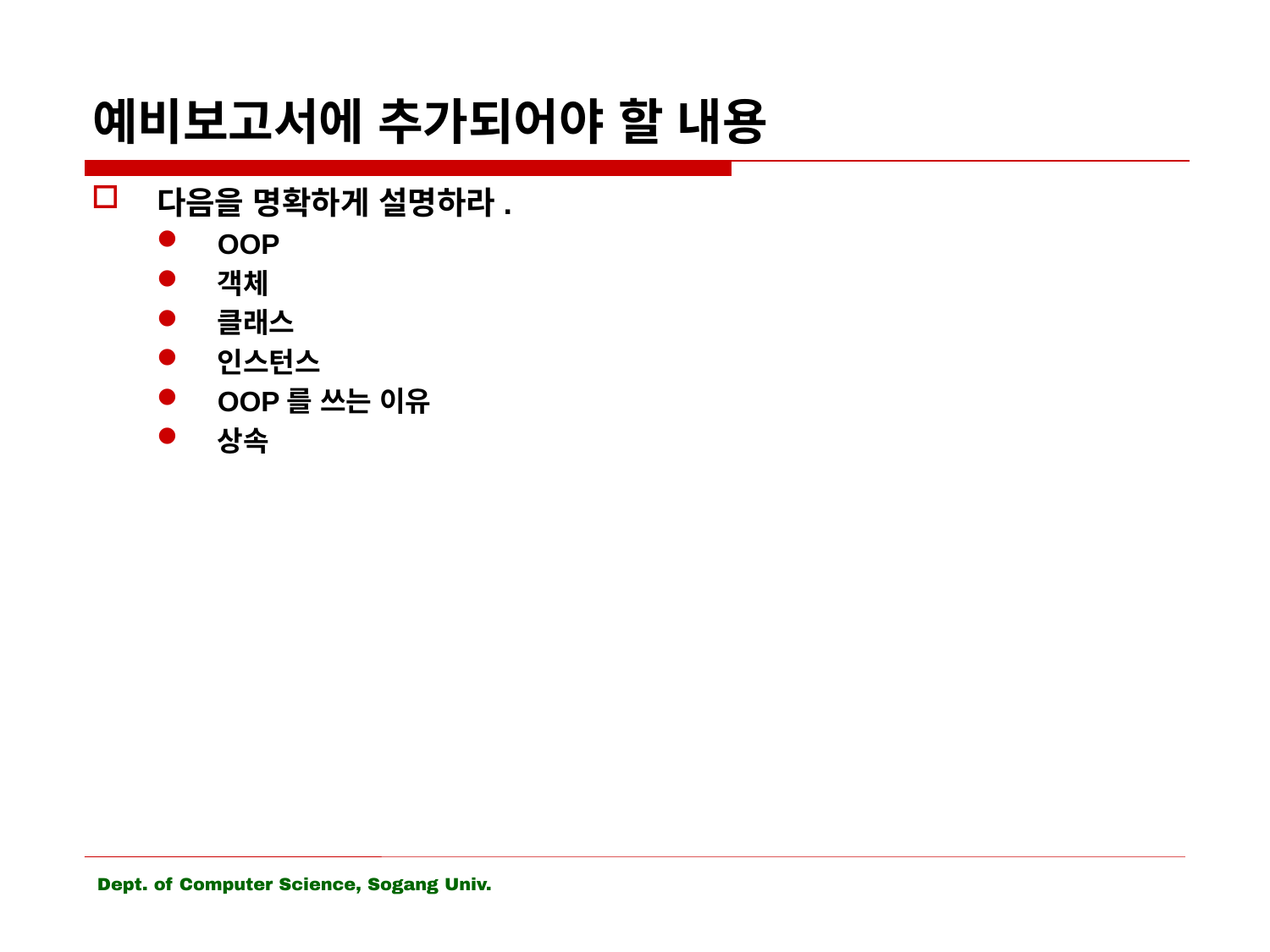

# 예비보고서에 추가되어야 할 내용
다음을 명확하게 설명하라.
OOP
객체
클래스
인스턴스
OOP를 쓰는 이유
상속
Dept. of Computer Science, Sogang Univ.